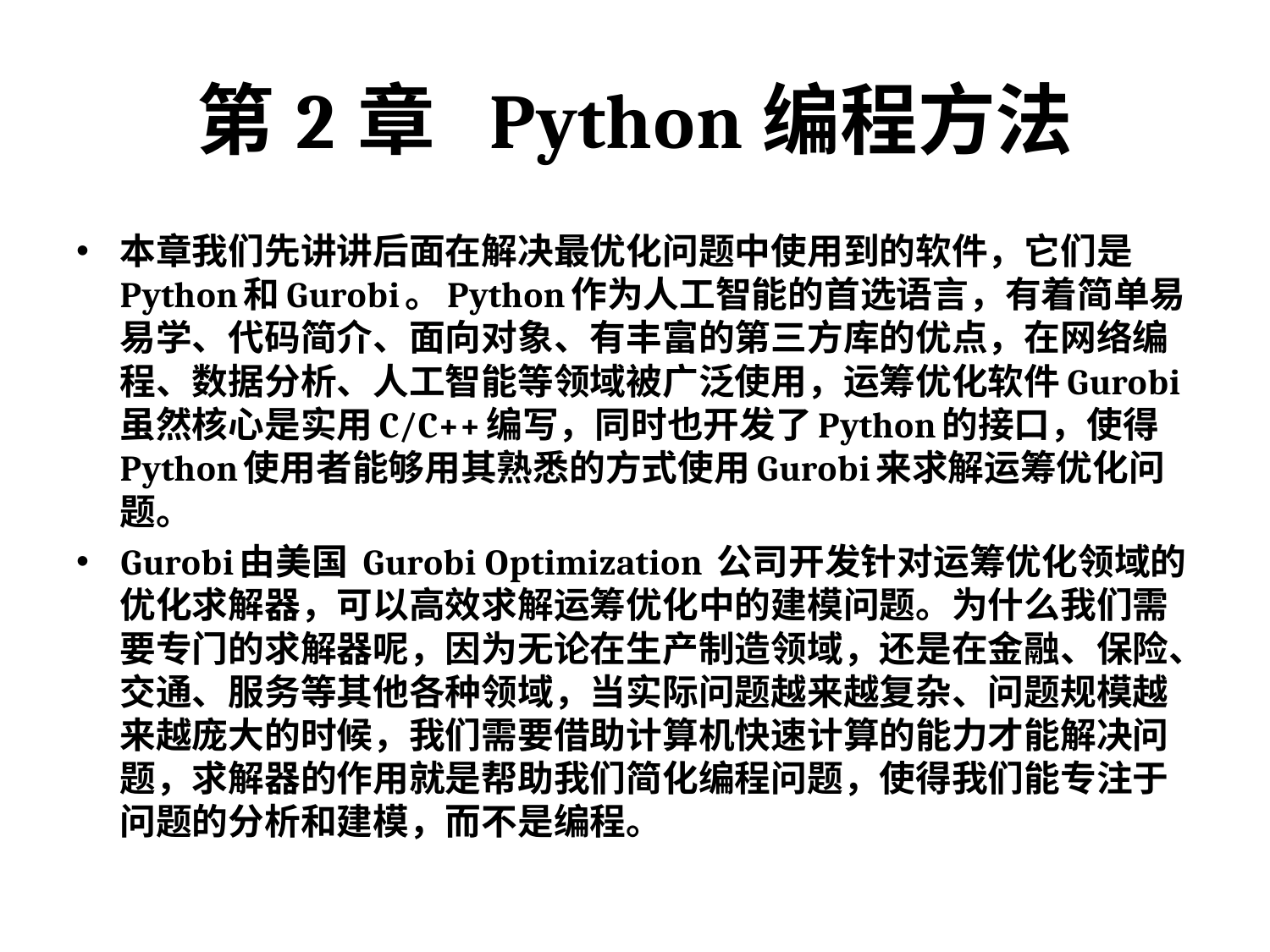

# 第2章  Python编程方法
本章我们先讲讲后面在解决最优化问题中使用到的软件，它们是Python和Gurobi。Python作为人工智能的首选语言，有着简单易易学、代码简介、面向对象、有丰富的第三方库的优点，在网络编程、数据分析、人工智能等领域被广泛使用，运筹优化软件Gurobi虽然核心是实用C/C++编写，同时也开发了Python的接口，使得Python使用者能够用其熟悉的方式使用Gurobi来求解运筹优化问题。
Gurobi由美国 Gurobi Optimization 公司开发针对运筹优化领域的优化求解器，可以高效求解运筹优化中的建模问题。为什么我们需要专门的求解器呢，因为无论在生产制造领域，还是在金融、保险、交通、服务等其他各种领域，当实际问题越来越复杂、问题规模越来越庞大的时候，我们需要借助计算机快速计算的能力才能解决问题，求解器的作用就是帮助我们简化编程问题，使得我们能专注于问题的分析和建模，而不是编程。